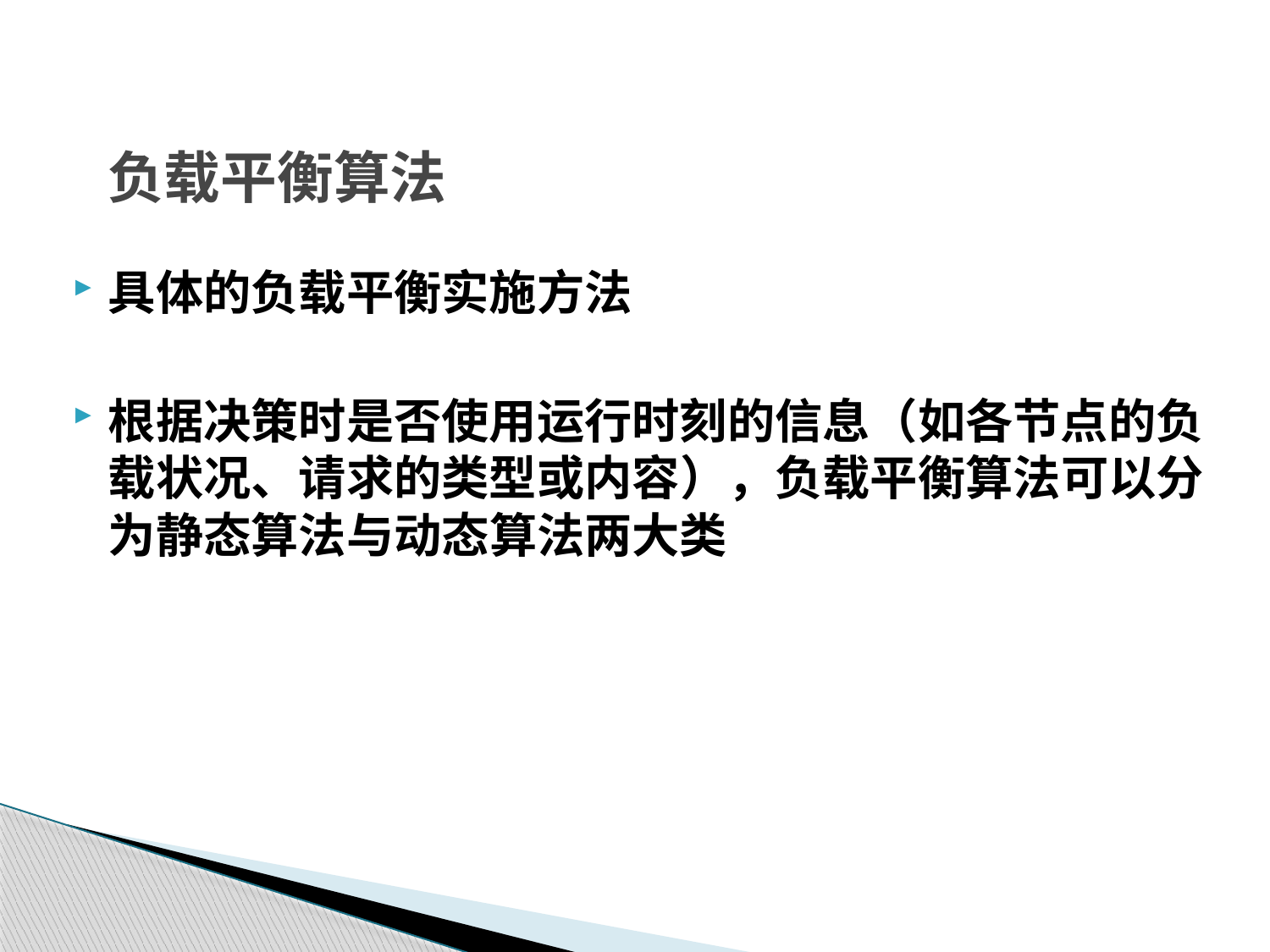

# 负载平衡算法
具体的负载平衡实施方法

根据决策时是否使用运行时刻的信息（如各节点的负载状况、请求的类型或内容），负载平衡算法可以分为静态算法与动态算法两大类